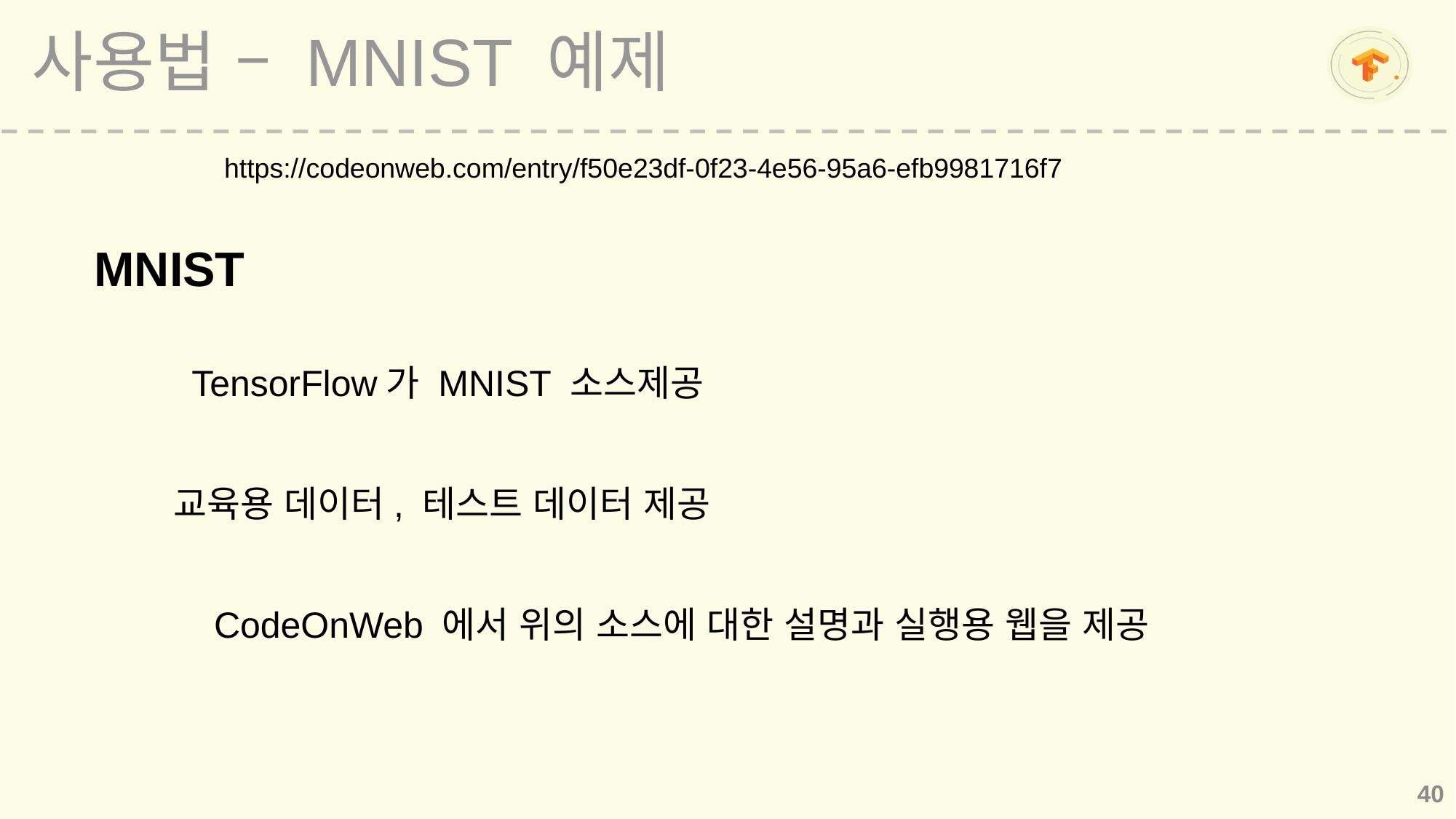

# 사용법 – MNIST 예제
https://codeonweb.com/entry/f50e23df-0f23-4e56-95a6-efb9981716f7
MNIST
TensorFlow가 MNIST 소스제공
교육용 데이터, 테스트 데이터 제공
CodeOnWeb 에서 위의 소스에 대한 설명과 실행용 웹을 제공
40